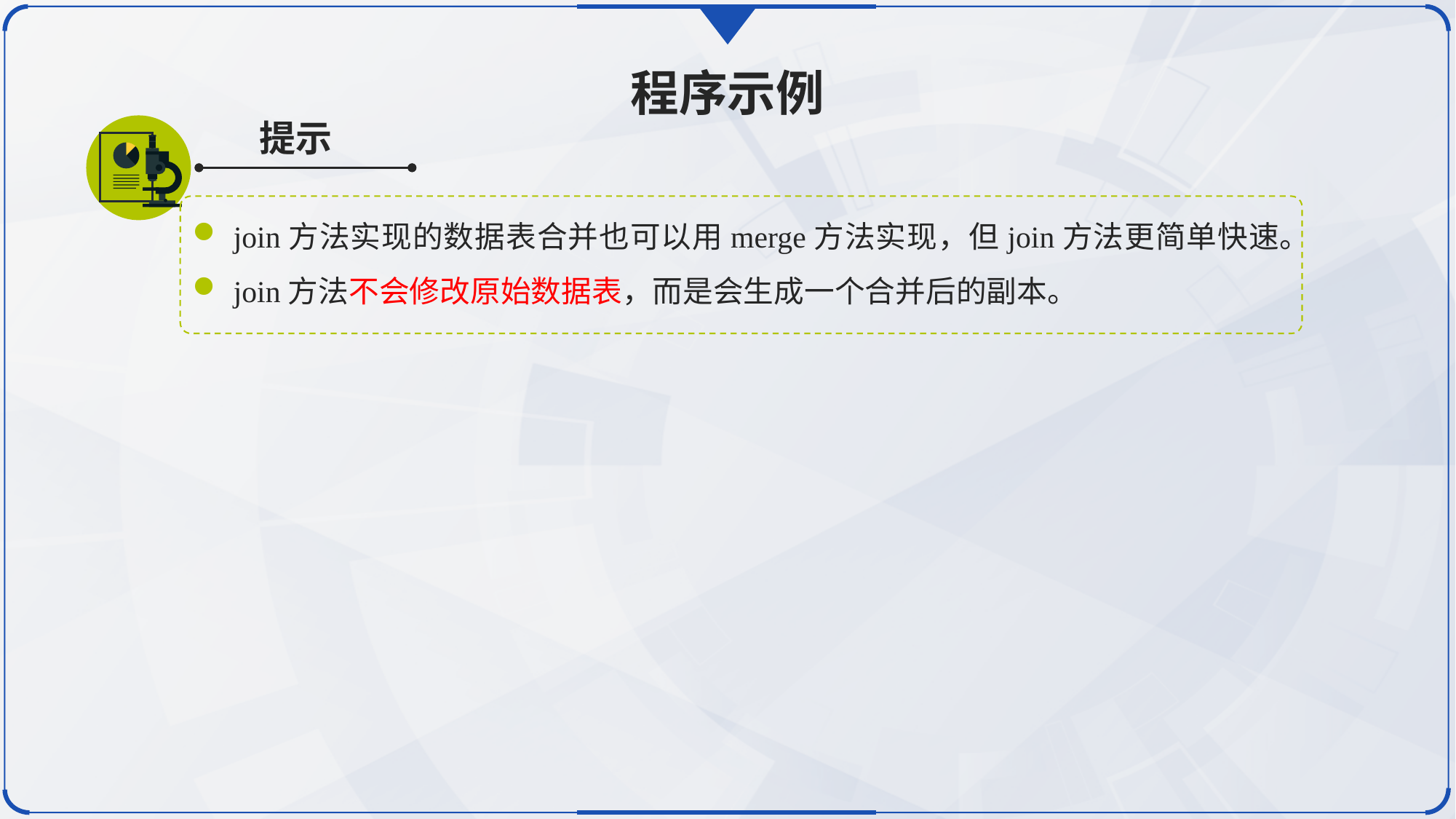

程序示例
提示

join方法实现的数据表合并也可以用merge方法实现，但join方法更简单快速。
join方法不会修改原始数据表，而是会生成一个合并后的副本。